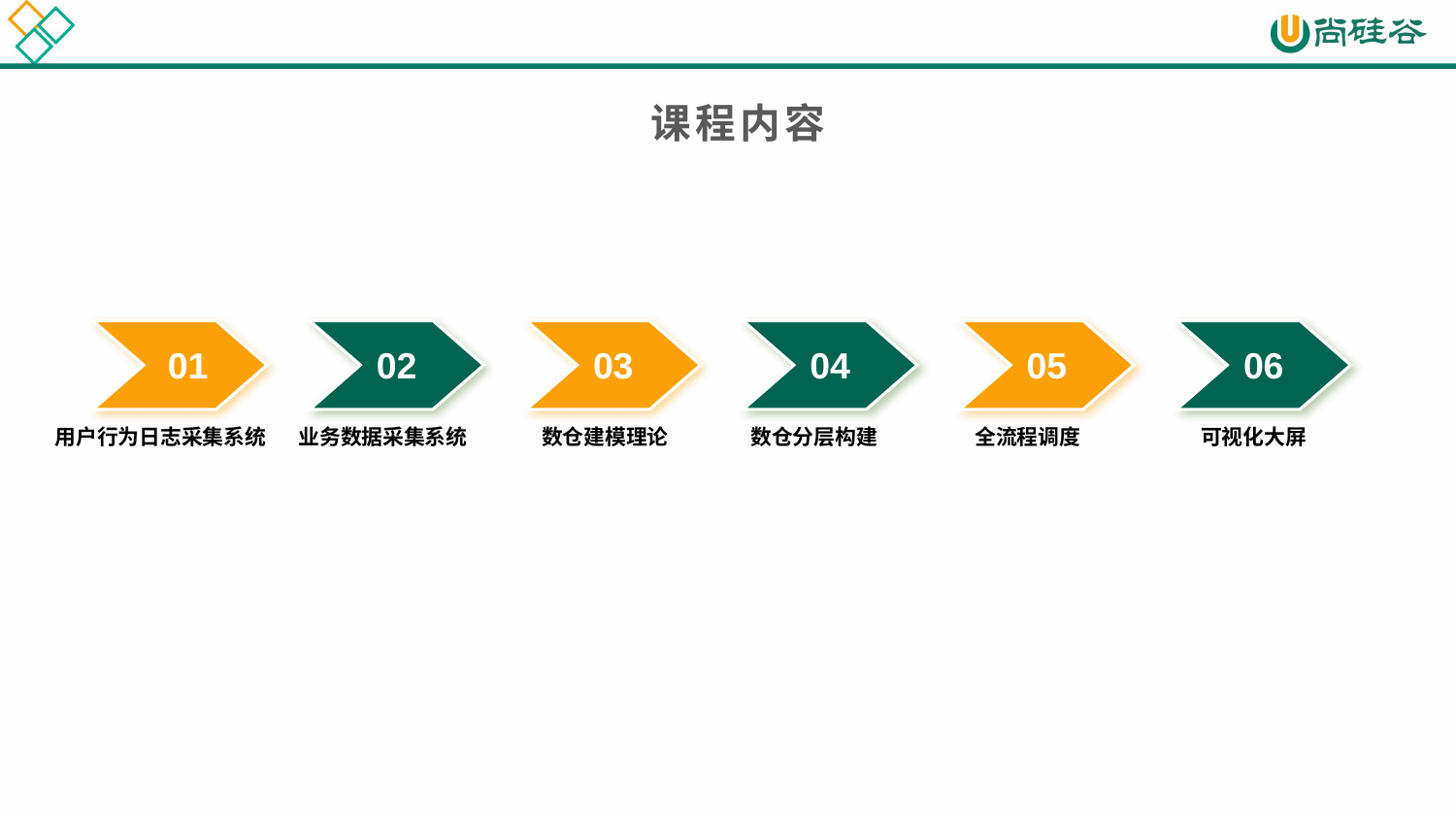

课程内容

01
02
03
04
05
06
用户行为日志采集系统
业务数据采集系统
数仓建模理论
数仓分层构建
全流程调度
可视化大屏